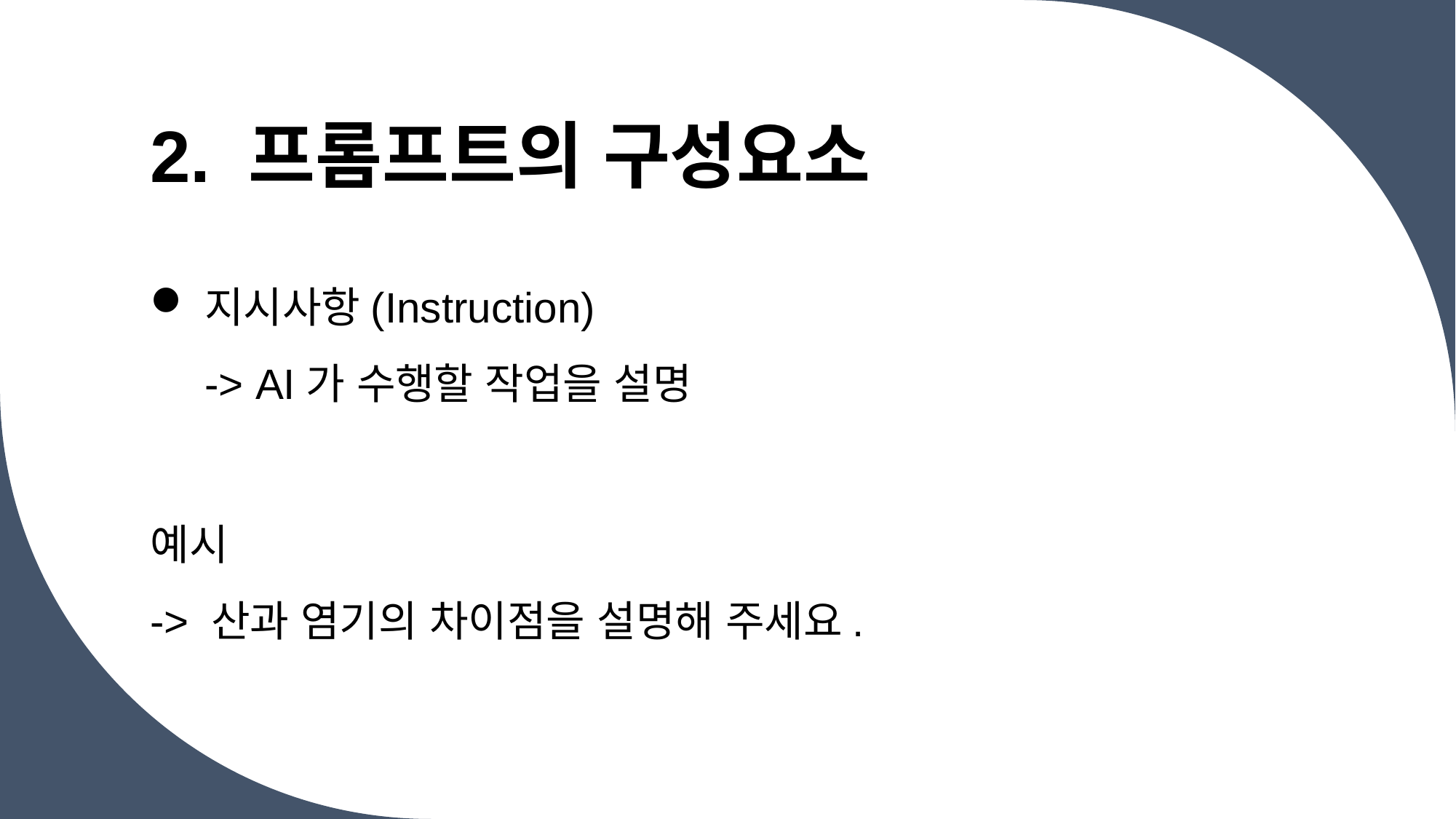

# 2. 프롬프트의 구성요소
지시사항(Instruction)
-> AI가 수행할 작업을 설명
예시
-> 산과 염기의 차이점을 설명해 주세요.